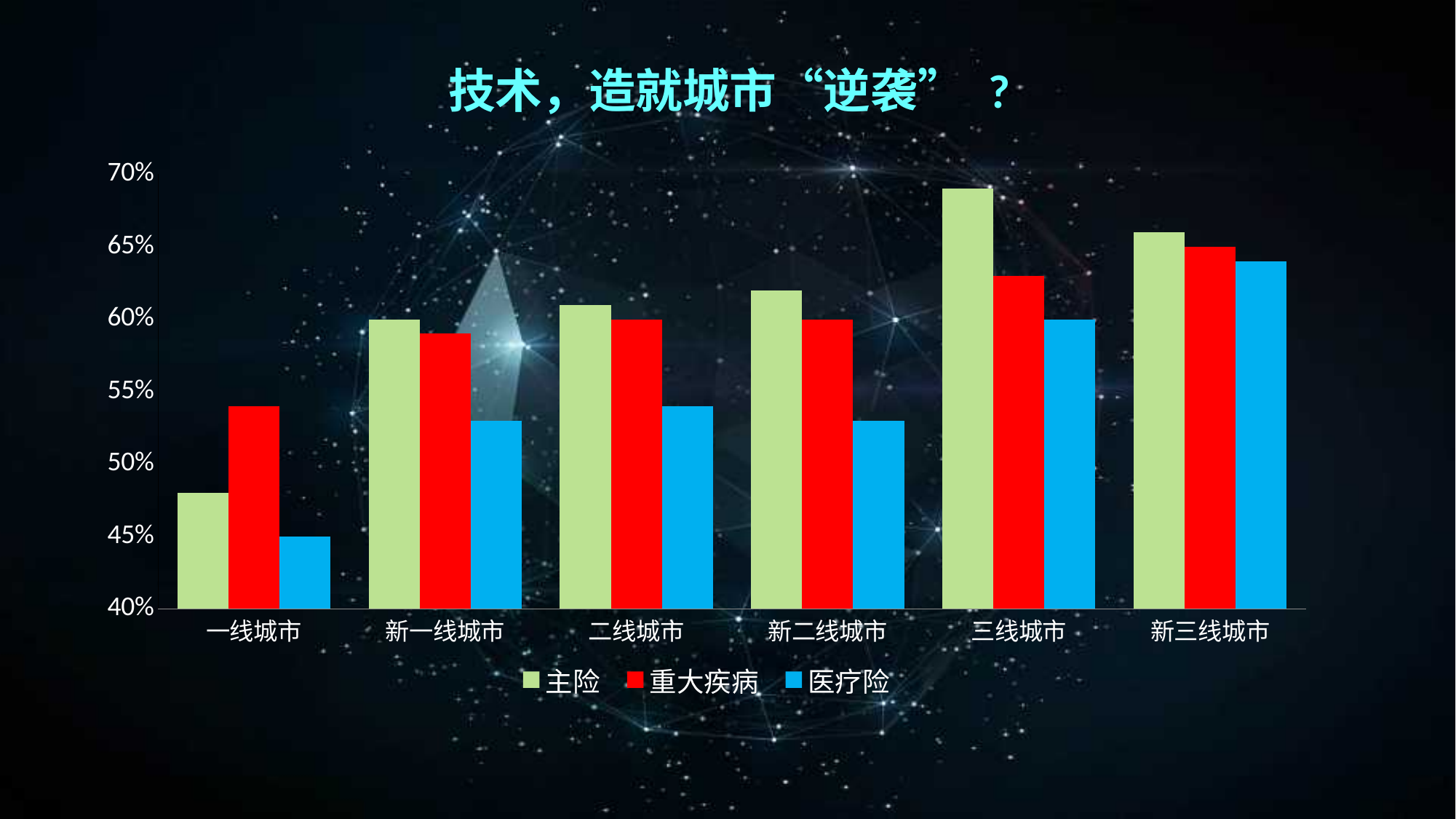

| 技术，造就城市“逆袭” ? |
| --- |

### Chart

| Category | 主险 | 重大疾病 | 医疗险 |
|---|---|---|---|
| 一线城市 | 0.48000000000000004 | 0.54 | 0.45 |
| 新一线城市 | 0.6000000000000001 | 0.59 | 0.53 |
| 二线城市 | 0.6100000000000001 | 0.6000000000000001 | 0.54 |
| 新二线城市 | 0.6200000000000001 | 0.6000000000000001 | 0.53 |
| 三线城市 | 0.6900000000000001 | 0.6300000000000001 | 0.6000000000000001 |
| 新三线城市 | 0.6600000000000001 | 0.6500000000000001 | 0.6400000000000001 |